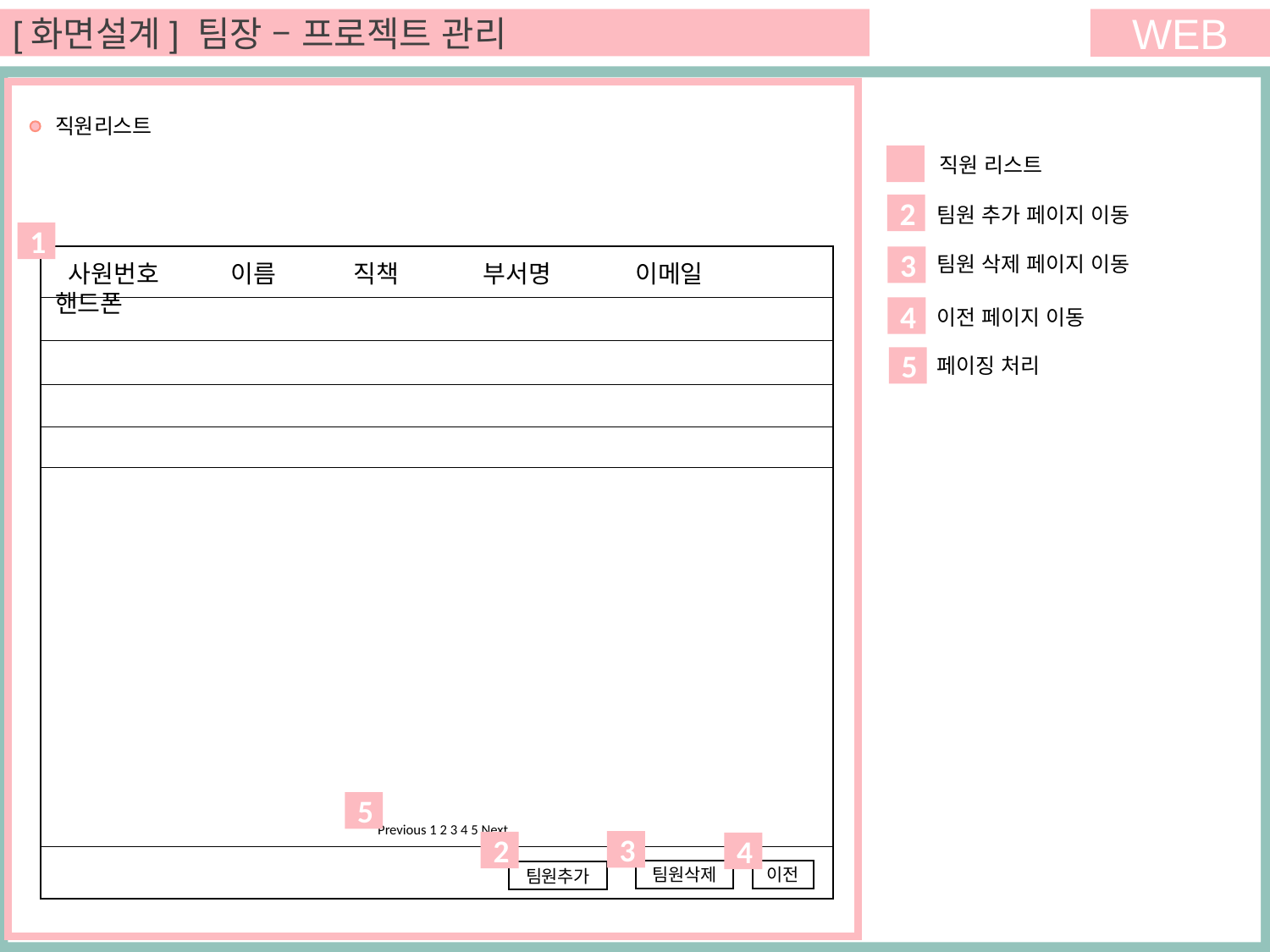

[화면설계] 팀장 – 프로젝트 관리
WEB

직원리스트

1
직원 리스트
2
팀원 추가 페이지 이동
1
팀원 삭제 페이지 이동

3
 사원번호	       이름           직책            부서명            이메일           핸드폰
4
이전 페이지 이동
페이징 처리
5
5
Previous 1 2 3 4 5 Next
3
2
4
이전
팀원삭제
팀원추가